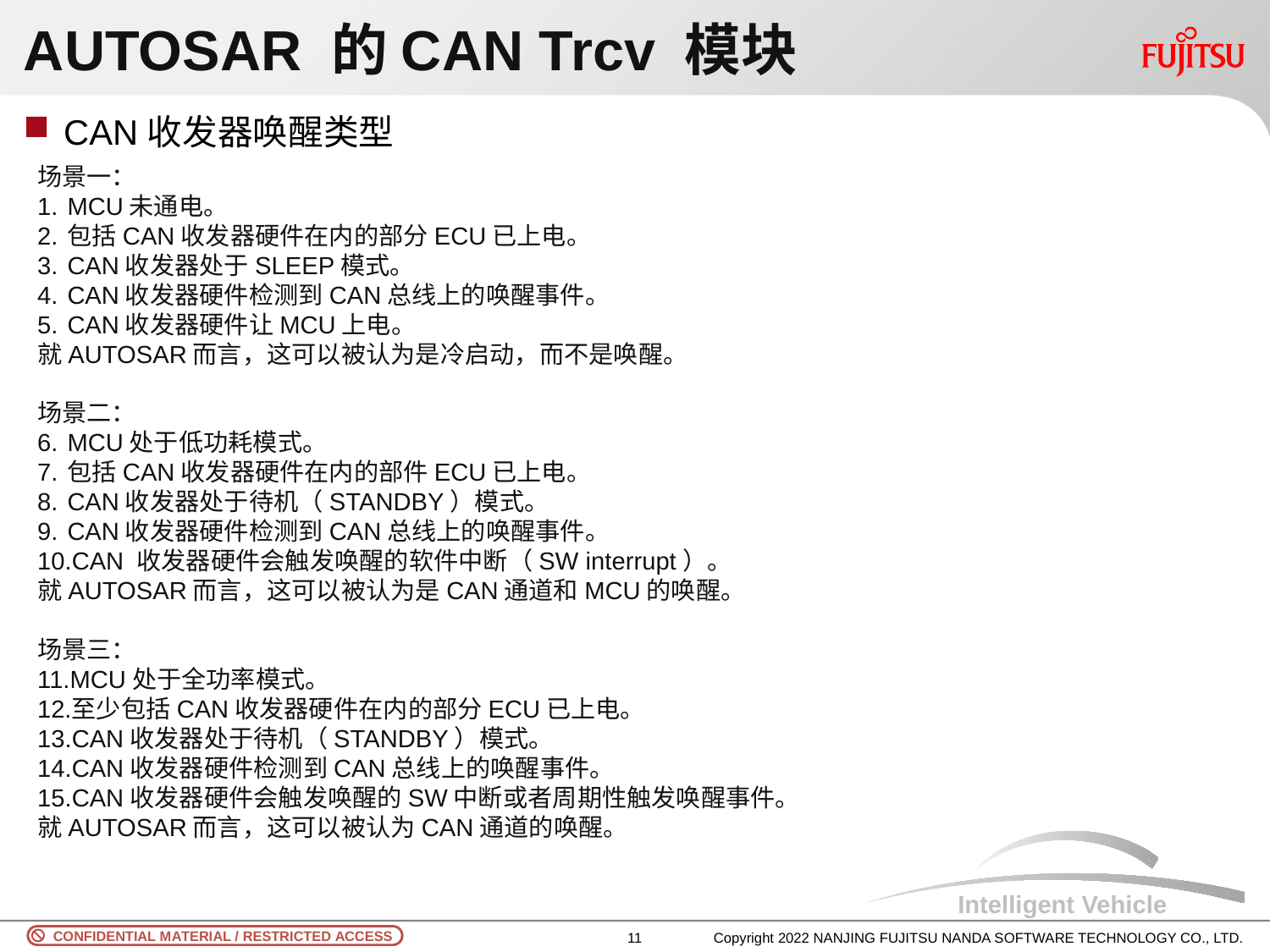

# AUTOSAR 的CAN Trcv 模块
CAN收发器唤醒类型
场景一：
MCU未通电。
包括CAN收发器硬件在内的部分ECU已上电。
CAN收发器处于SLEEP模式。
CAN收发器硬件检测到CAN总线上的唤醒事件。
CAN收发器硬件让MCU上电。
就AUTOSAR而言，这可以被认为是冷启动，而不是唤醒。

场景二：
MCU处于低功耗模式。
包括CAN收发器硬件在内的部件ECU已上电。
CAN收发器处于待机（STANDBY）模式。
CAN收发器硬件检测到CAN总线上的唤醒事件。
CAN 收发器硬件会触发唤醒的软件中断（SW interrupt）。
就AUTOSAR而言，这可以被认为是CAN通道和MCU的唤醒。

场景三：
MCU处于全功率模式。
至少包括CAN收发器硬件在内的部分ECU已上电。
CAN收发器处于待机（STANDBY）模式。
CAN收发器硬件检测到CAN总线上的唤醒事件。
CAN收发器硬件会触发唤醒的SW中断或者周期性触发唤醒事件。
就AUTOSAR而言，这可以被认为CAN通道的唤醒。
11
Copyright 2022 NANJING FUJITSU NANDA SOFTWARE TECHNOLOGY CO., LTD.